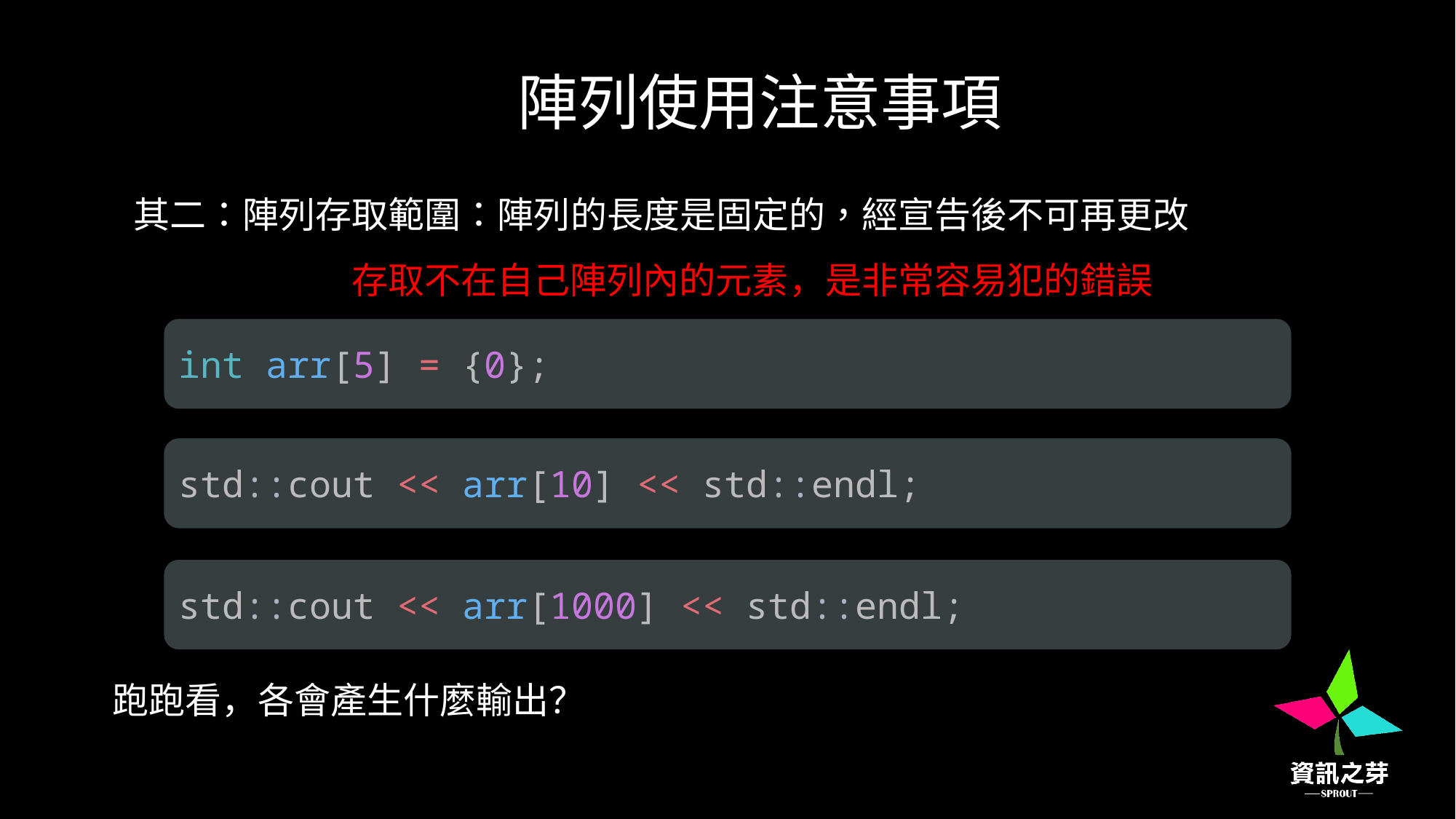

陣列使用注意事項
其二：陣列存取範圍：陣列的長度是固定的，經宣告後不可再更改
		存取不在自己陣列內的元素，是非常容易犯的錯誤
int arr[5] = {0};
std::cout << arr[10] << std::endl;
std::cout << arr[1000] << std::endl;
跑跑看，各會產生什麼輸出？